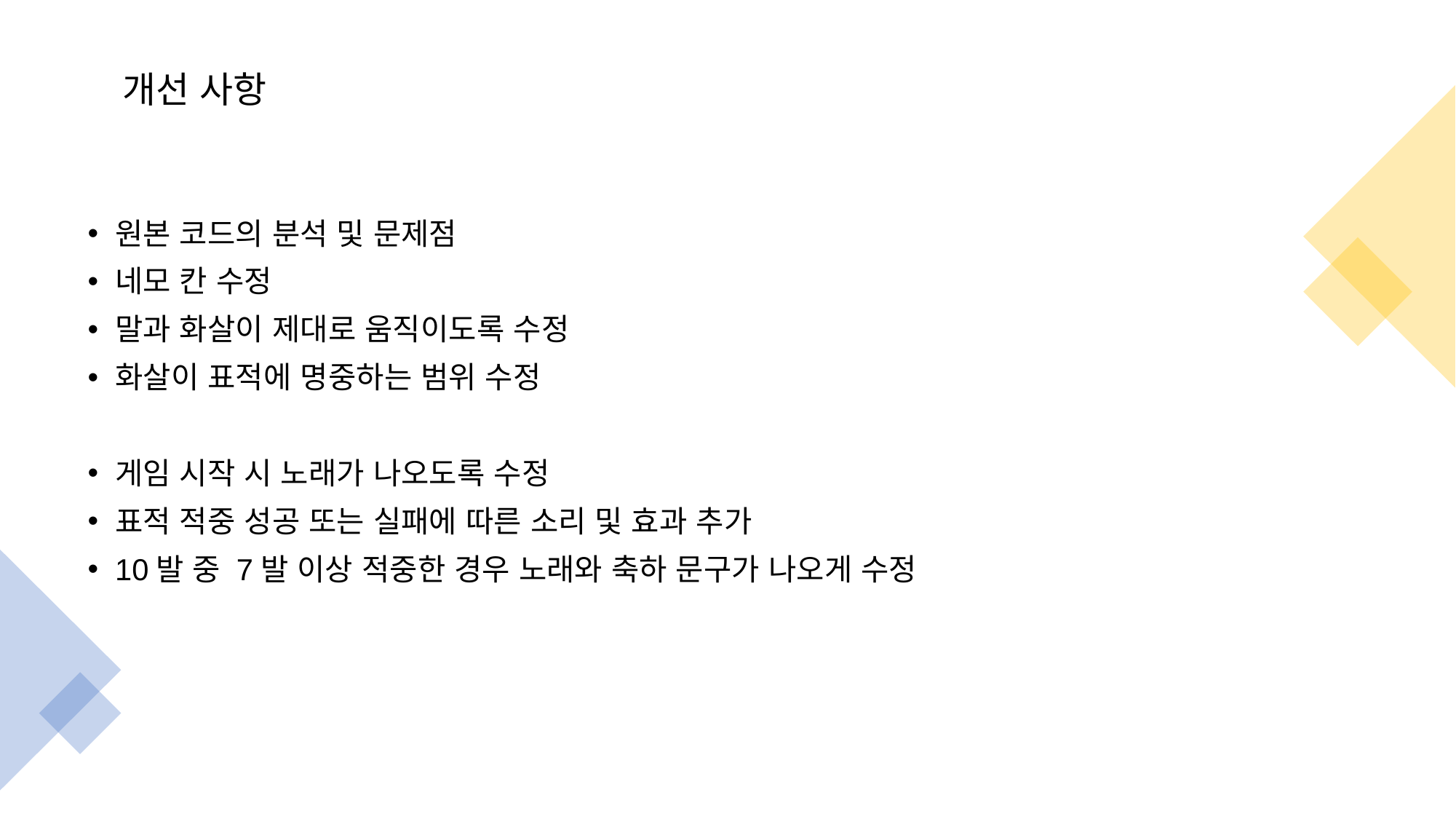

개선 사항

원본 코드의 분석 및 문제점
네모 칸 수정
말과 화살이 제대로 움직이도록 수정
화살이 표적에 명중하는 범위 수정

게임 시작 시 노래가 나오도록 수정
표적 적중 성공 또는 실패에 따른 소리 및 효과 추가
10발 중 7발 이상 적중한 경우 노래와 축하 문구가 나오게 수정